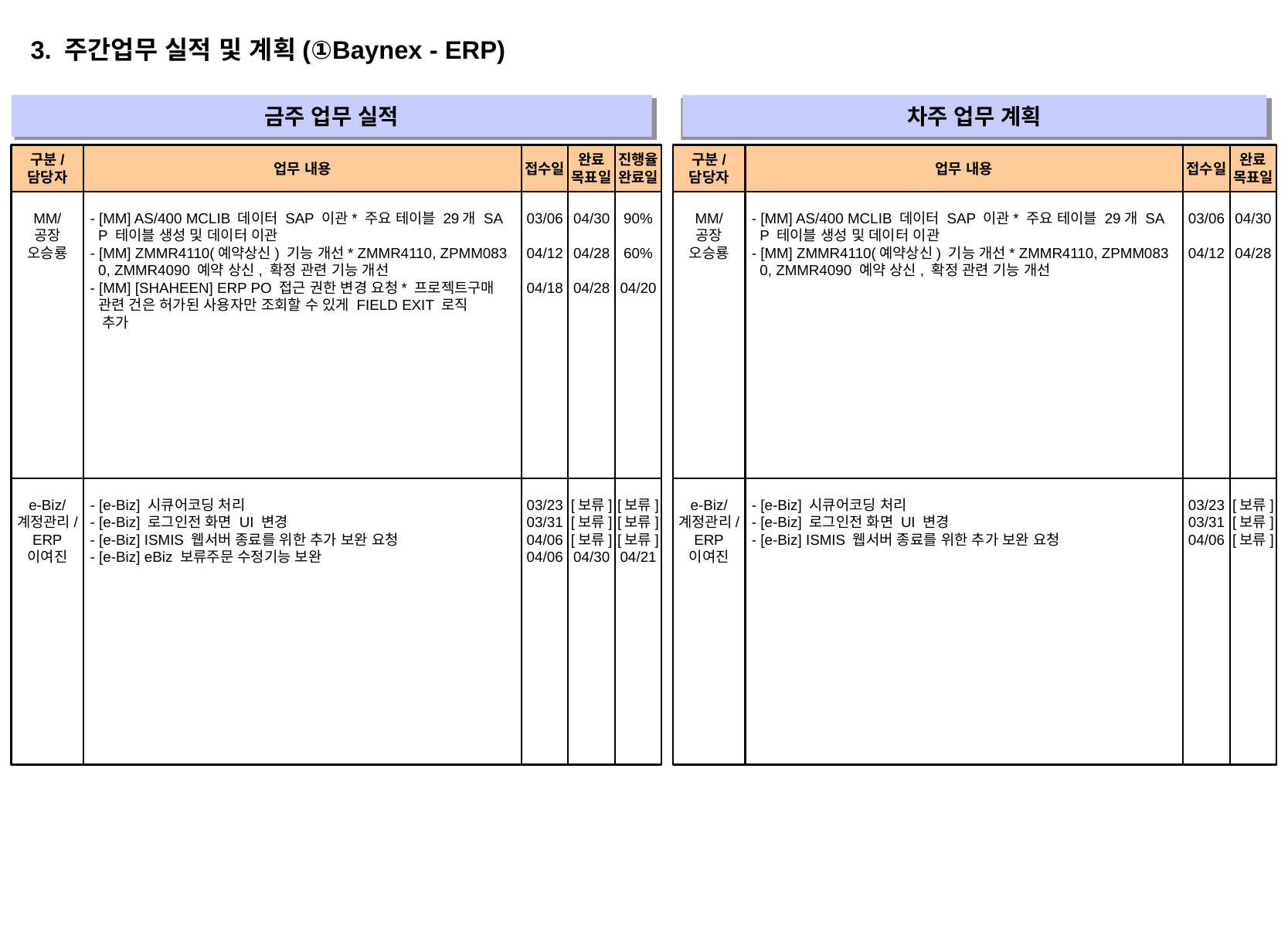

3. 주간업무 실적 및 계획(①Baynex - ERP)
금주 업무 실적
차주 업무 계획
" "
" "
구분/
담당자
업무 내용
접수일
완료
목표일
진행율
완료일
구분/
담당자
업무 내용
접수일
완료
목표일
MM/
공장
오승룡

- [MM] AS/400 MCLIB 데이터 SAP 이관* 주요 테이블 29개 SA
  P 테이블 생성 및 데이터 이관
- [MM] ZMMR4110(예약상신) 기능 개선* ZMMR4110, ZPMM083
  0, ZMMR4090 예약 상신, 확정 관련 기능 개선
- [MM] [SHAHEEN] ERP PO 접근 권한 변경 요청* 프로젝트구매
  관련 건은 허가된 사용자만 조회할 수 있게 FIELD EXIT 로직
   추가
03/06
04/12
04/18
04/30
04/28
04/28
90%
60%
04/20
MM/
공장
오승룡

- [MM] AS/400 MCLIB 데이터 SAP 이관* 주요 테이블 29개 SA
  P 테이블 생성 및 데이터 이관
- [MM] ZMMR4110(예약상신) 기능 개선* ZMMR4110, ZPMM083
  0, ZMMR4090 예약 상신, 확정 관련 기능 개선
03/06
04/12
04/30
04/28
e-Biz/
계정관리/
ERP
이여진

- [e-Biz] 시큐어코딩 처리
- [e-Biz] 로그인전 화면 UI 변경
- [e-Biz] ISMIS 웹서버 종료를 위한 추가 보완 요청
- [e-Biz] eBiz 보류주문 수정기능 보완
03/23
03/31
04/06
04/06
[보류]
[보류]
[보류]
04/30
[보류]
[보류]
[보류]
04/21
e-Biz/
계정관리/
ERP
이여진

- [e-Biz] 시큐어코딩 처리
- [e-Biz] 로그인전 화면 UI 변경
- [e-Biz] ISMIS 웹서버 종료를 위한 추가 보완 요청
03/23
03/31
04/06
[보류]
[보류]
[보류]